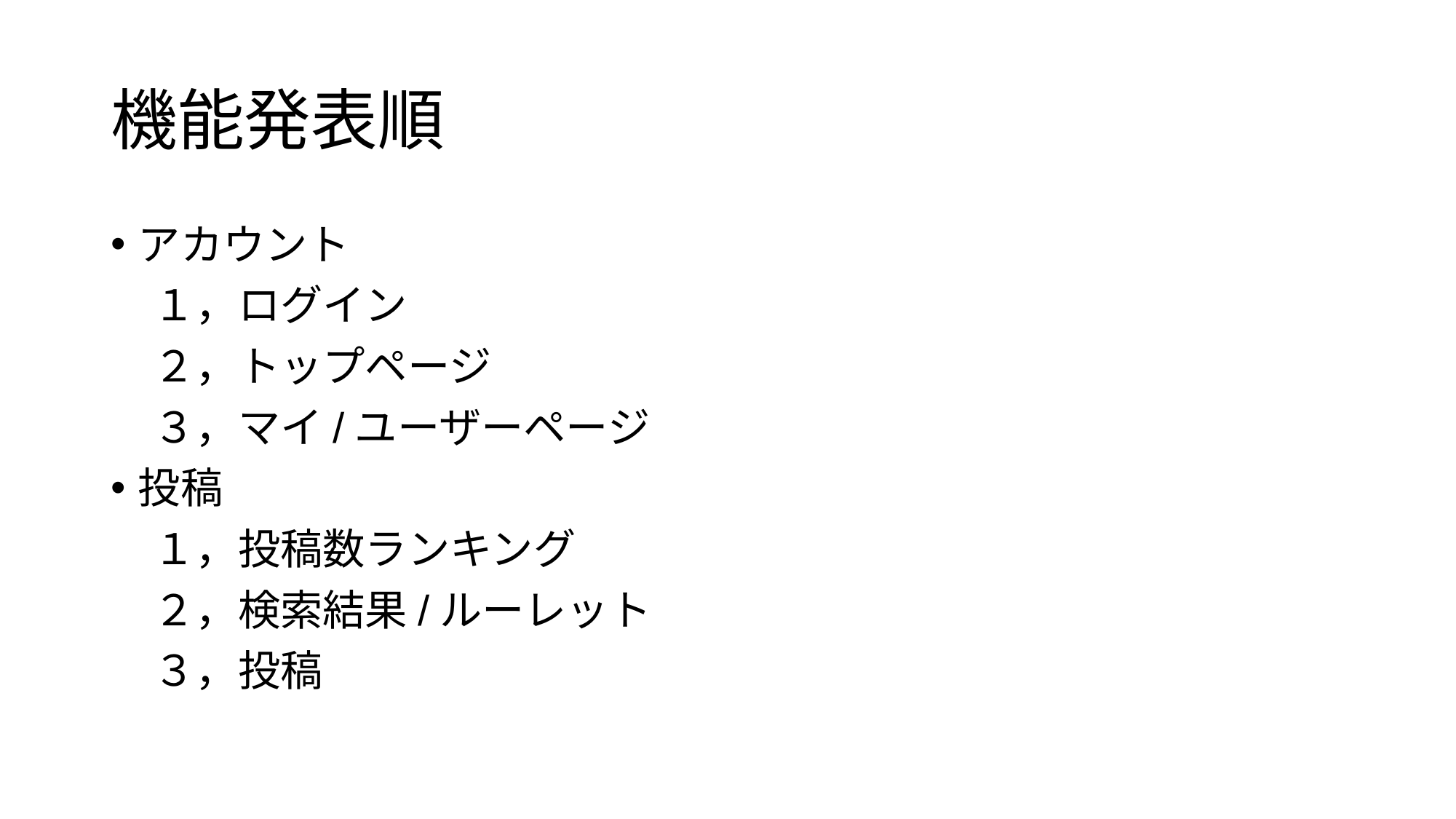

# 機能発表順
アカウント
　１，ログイン
　２，トップページ
　３，マイ/ユーザーページ
投稿
　１，投稿数ランキング
　２，検索結果/ルーレット
　３，投稿